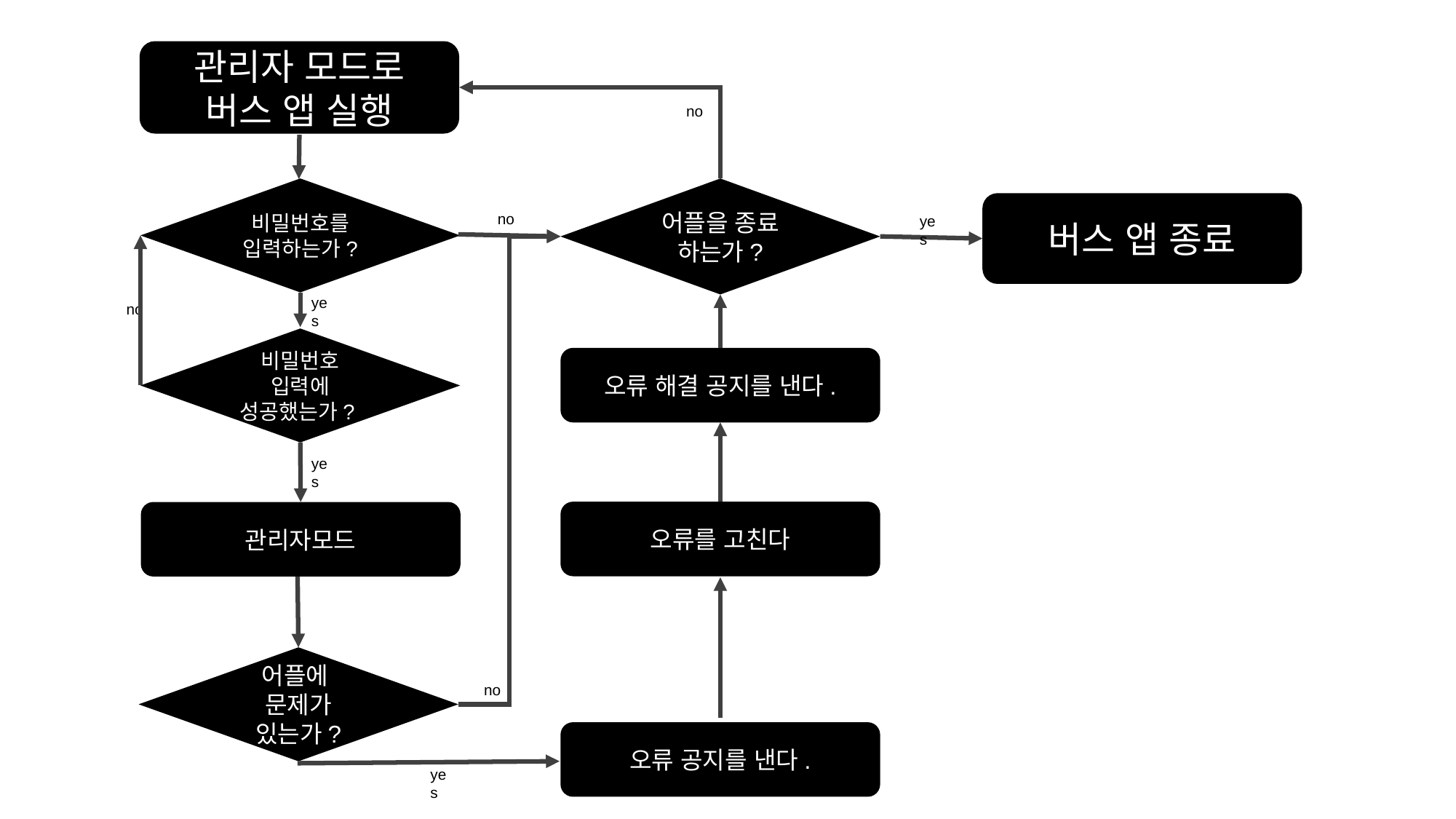

관리자 모드로
버스 앱 실행
no
비밀번호를
입력하는가?
어플을 종료 하는가?
버스 앱 종료
no
yes
yes
no
비밀번호
입력에
성공했는가?
오류 해결 공지를 낸다.
yes
오류를 고친다
관리자모드
어플에
문제가
있는가?
no
오류 공지를 낸다.
yes